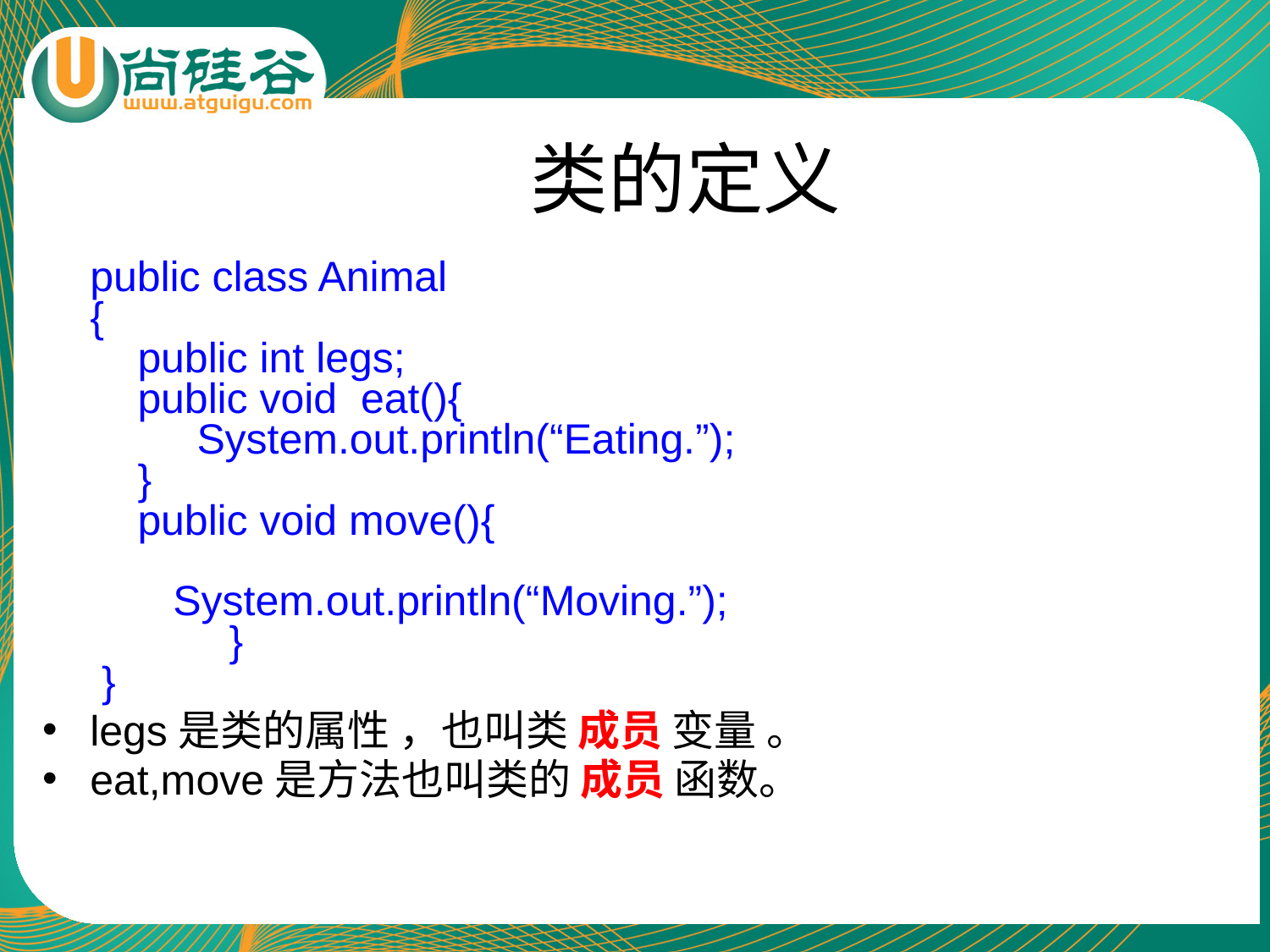

# 类的定义
	public class Animal
	{
	    public int legs;
	    public void  eat(){
	         System.out.println(“Eating.”);
	    }
	    public void move(){

           System.out.println(“Moving.”);
     	 }
     }
legs是类的属性 ，也叫类 成员 变量 。
eat,move是方法也叫类的 成员 函数。